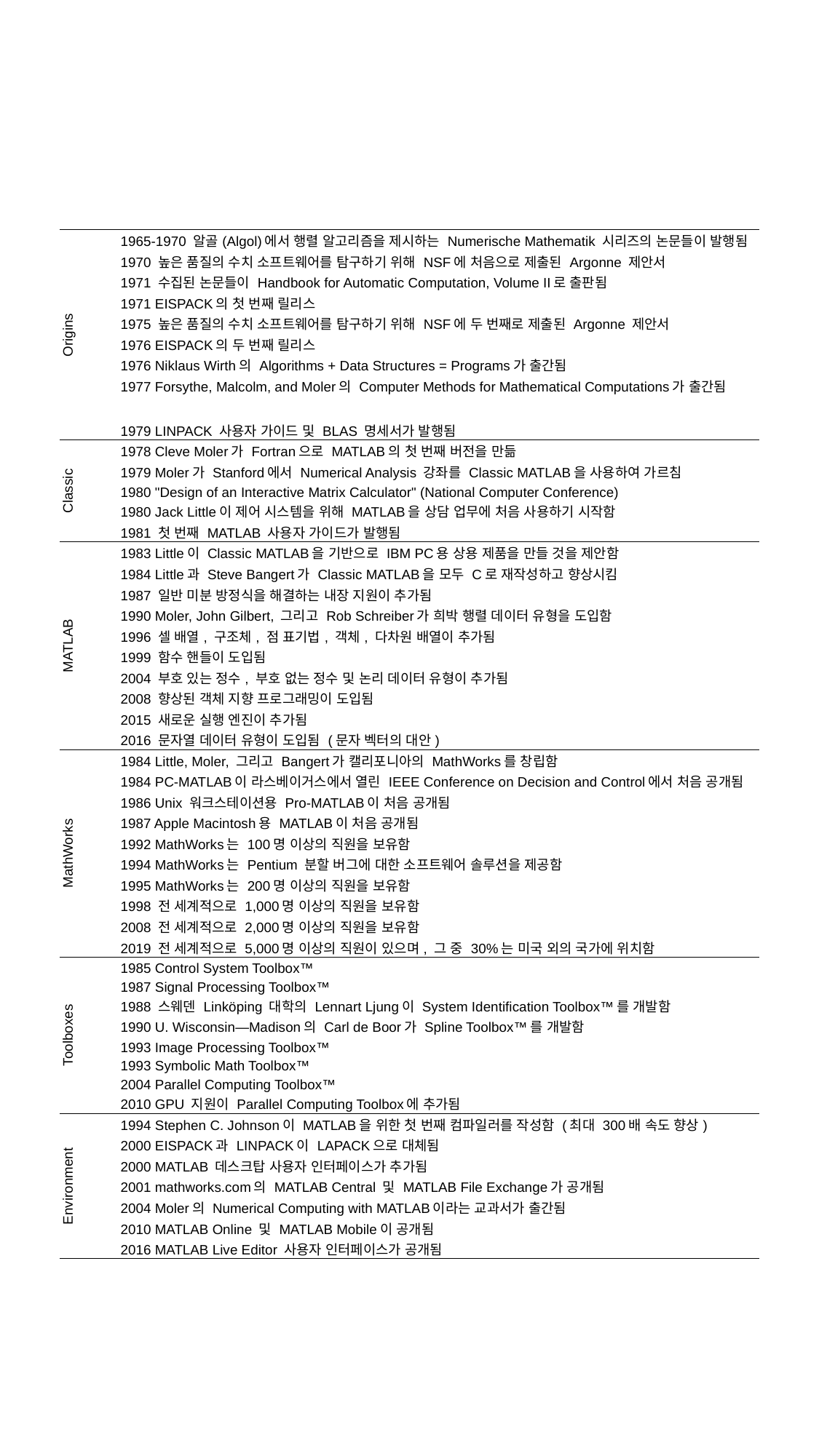

| Origins | 1965-1970 알골(Algol)에서 행렬 알고리즘을 제시하는 Numerische Mathematik 시리즈의 논문들이 발행됨 |
| --- | --- |
|  | 1970 높은 품질의 수치 소프트웨어를 탐구하기 위해 NSF에 처음으로 제출된 Argonne 제안서 |
|  | 1971 수집된 논문들이 Handbook for Automatic Computation, Volume II로 출판됨 |
|  | 1971 EISPACK의 첫 번째 릴리스 |
|  | 1975 높은 품질의 수치 소프트웨어를 탐구하기 위해 NSF에 두 번째로 제출된 Argonne 제안서 |
|  | 1976 EISPACK의 두 번째 릴리스 |
|  | 1976 Niklaus Wirth의 Algorithms + Data Structures = Programs가 출간됨 |
|  | 1977 Forsythe, Malcolm, and Moler의 Computer Methods for Mathematical Computations가 출간됨 |
|  | 1979 LINPACK 사용자 가이드 및 BLAS 명세서가 발행됨 |
| Classic | 1978 Cleve Moler가 Fortran으로 MATLAB의 첫 번째 버전을 만듦 |
|  | 1979 Moler가 Stanford에서 Numerical Analysis 강좌를 Classic MATLAB을 사용하여 가르침 |
|  | 1980 "Design of an Interactive Matrix Calculator" (National Computer Conference) |
|  | 1980 Jack Little이 제어 시스템을 위해 MATLAB을 상담 업무에 처음 사용하기 시작함 |
|  | 1981 첫 번째 MATLAB 사용자 가이드가 발행됨 |
| MATLAB | 1983 Little이 Classic MATLAB을 기반으로 IBM PC용 상용 제품을 만들 것을 제안함 |
|  | 1984 Little과 Steve Bangert가 Classic MATLAB을 모두 C로 재작성하고 향상시킴 |
|  | 1987 일반 미분 방정식을 해결하는 내장 지원이 추가됨 |
|  | 1990 Moler, John Gilbert, 그리고 Rob Schreiber가 희박 행렬 데이터 유형을 도입함 |
|  | 1996 셀 배열, 구조체, 점 표기법, 객체, 다차원 배열이 추가됨 |
|  | 1999 함수 핸들이 도입됨 |
|  | 2004 부호 있는 정수, 부호 없는 정수 및 논리 데이터 유형이 추가됨 |
|  | 2008 향상된 객체 지향 프로그래밍이 도입됨 |
|  | 2015 새로운 실행 엔진이 추가됨 |
|  | 2016 문자열 데이터 유형이 도입됨 (문자 벡터의 대안) |
| MathWorks | 1984 Little, Moler, 그리고 Bangert가 캘리포니아의 MathWorks를 창립함 |
|  | 1984 PC-MATLAB이 라스베이거스에서 열린 IEEE Conference on Decision and Control에서 처음 공개됨 |
|  | 1986 Unix 워크스테이션용 Pro-MATLAB이 처음 공개됨 |
|  | 1987 Apple Macintosh용 MATLAB이 처음 공개됨 |
|  | 1992 MathWorks는 100명 이상의 직원을 보유함 |
|  | 1994 MathWorks는 Pentium 분할 버그에 대한 소프트웨어 솔루션을 제공함 |
|  | 1995 MathWorks는 200명 이상의 직원을 보유함 |
|  | 1998 전 세계적으로 1,000명 이상의 직원을 보유함 |
|  | 2008 전 세계적으로 2,000명 이상의 직원을 보유함 |
|  | 2019 전 세계적으로 5,000명 이상의 직원이 있으며, 그 중 30%는 미국 외의 국가에 위치함 |
| Toolboxes | 1985 Control System Toolbox™ |
|  | 1987 Signal Processing Toolbox™ |
|  | 1988 스웨덴 Linköping 대학의 Lennart Ljung이 System Identification Toolbox™를 개발함 |
|  | 1990 U. Wisconsin—Madison의 Carl de Boor가 Spline Toolbox™를 개발함 |
|  | 1993 Image Processing Toolbox™ |
|  | 1993 Symbolic Math Toolbox™ |
|  | 2004 Parallel Computing Toolbox™ |
|  | 2010 GPU 지원이 Parallel Computing Toolbox에 추가됨 |
| Environment | 1994 Stephen C. Johnson이 MATLAB을 위한 첫 번째 컴파일러를 작성함 (최대 300배 속도 향상) |
|  | 2000 EISPACK과 LINPACK이 LAPACK으로 대체됨 |
|  | 2000 MATLAB 데스크탑 사용자 인터페이스가 추가됨 |
|  | 2001 mathworks.com의 MATLAB Central 및 MATLAB File Exchange가 공개됨 |
|  | 2004 Moler의 Numerical Computing with MATLAB이라는 교과서가 출간됨 |
|  | 2010 MATLAB Online 및 MATLAB Mobile이 공개됨 |
|  | 2016 MATLAB Live Editor 사용자 인터페이스가 공개됨 |